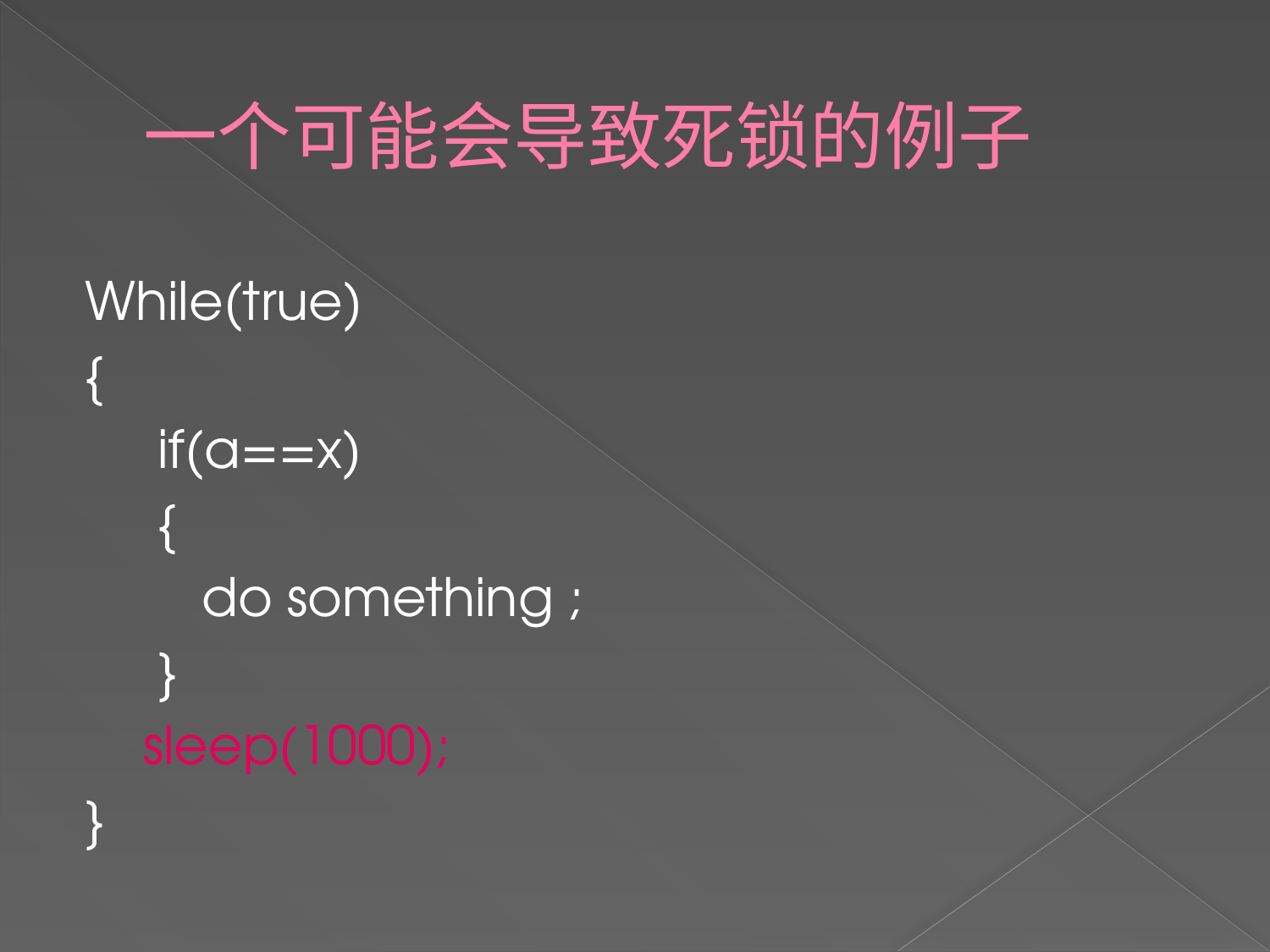

# 一个可能会导致死锁的例子
While(true)
{
     if(a==x)
     {
        do something ;
     }
    sleep(1000);
}